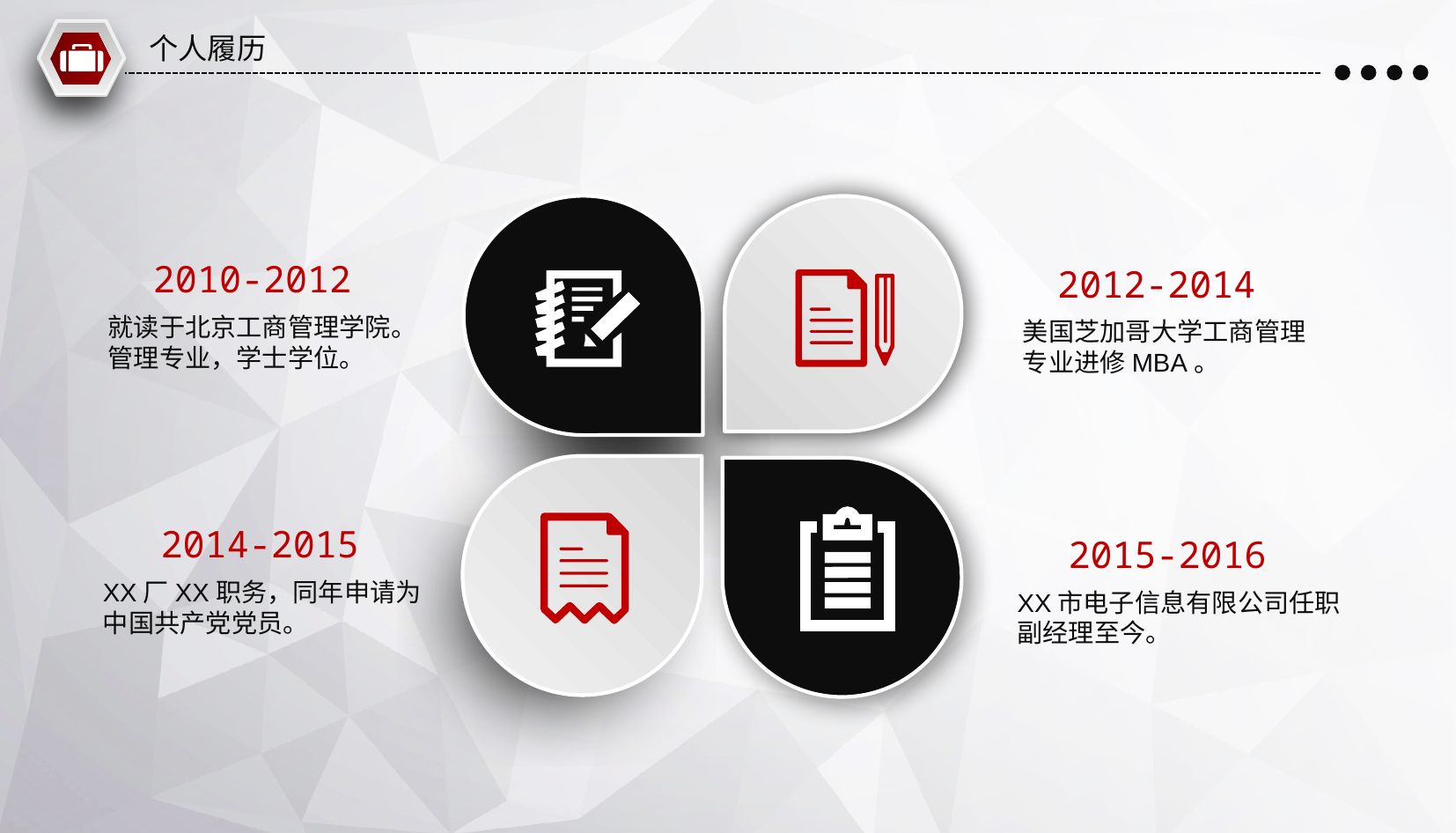

个人履历

2010-2012
2012-2014

就读于北京工商管理学院。
管理专业，学士学位。
美国芝加哥大学工商管理
专业进修MBA。

2014-2015
2015-2016
XX厂XX职务，同年申请为
中国共产党党员。
XX市电子信息有限公司任职
副经理至今。